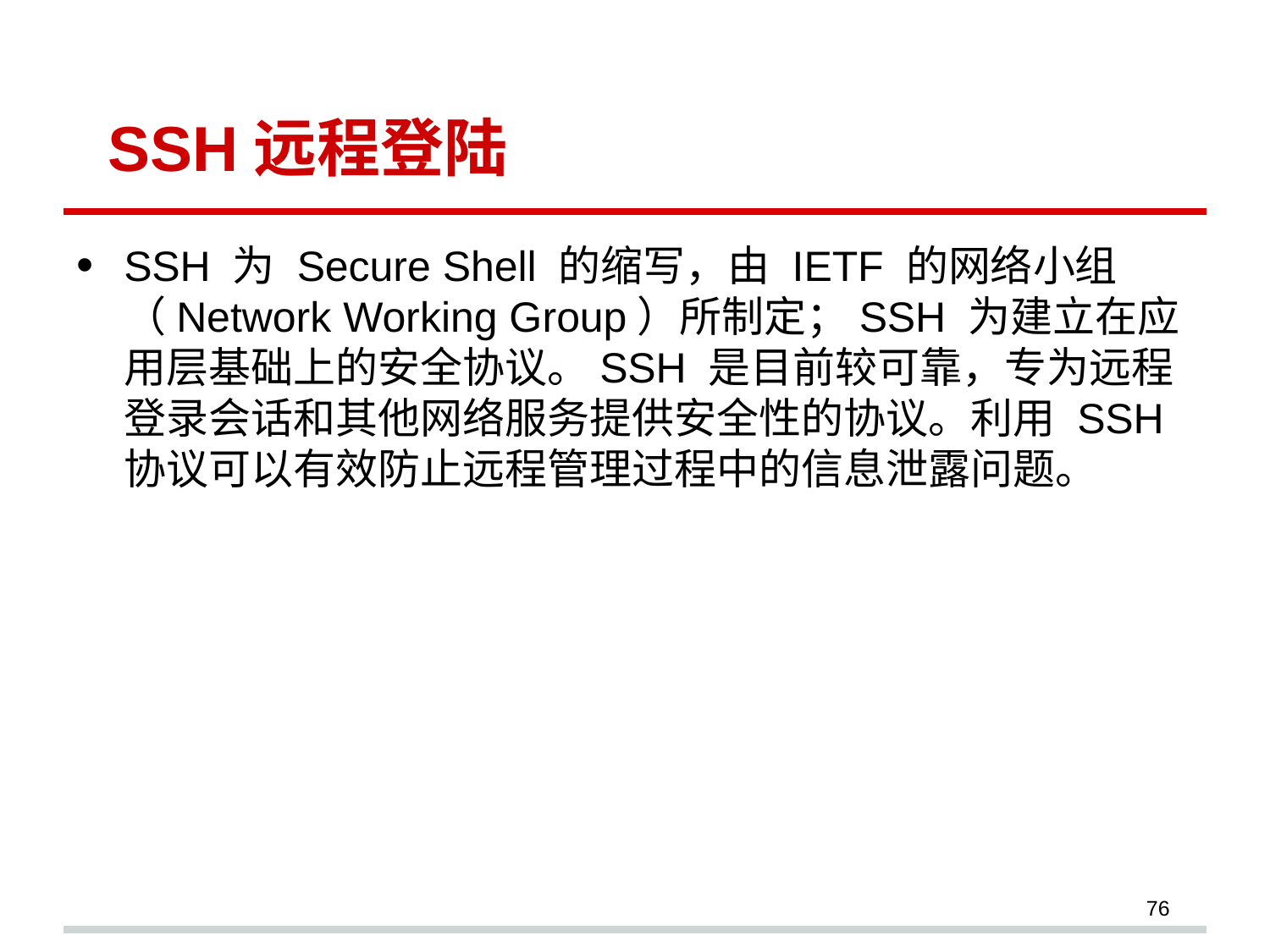

# SSH远程登陆
SSH 为 Secure Shell 的缩写，由 IETF 的网络小组（Network Working Group）所制定；SSH 为建立在应用层基础上的安全协议。SSH 是目前较可靠，专为远程登录会话和其他网络服务提供安全性的协议。利用 SSH 协议可以有效防止远程管理过程中的信息泄露问题。

76